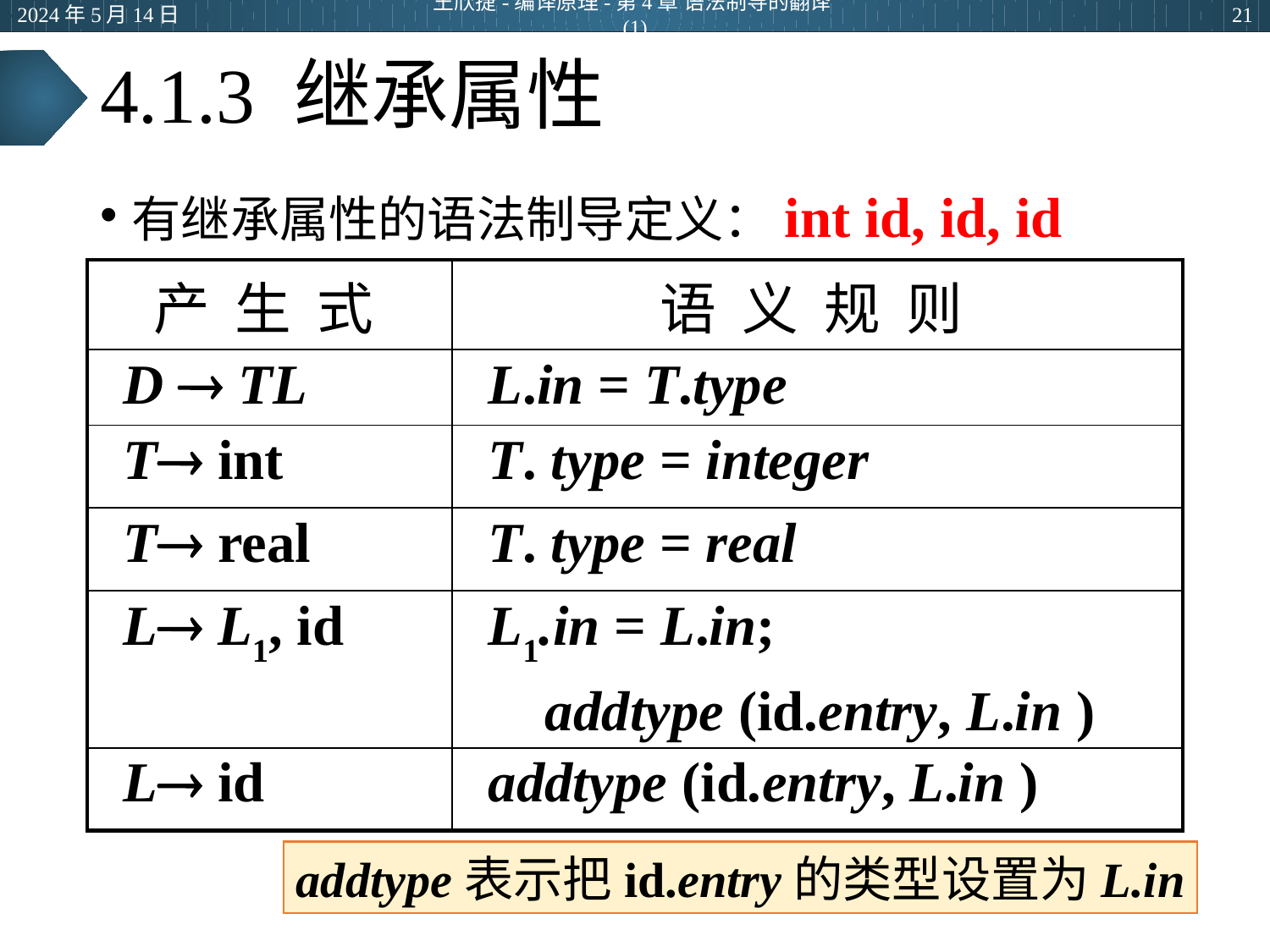

2024年5月14日
王欣捷-编译原理-第4章 语法制导的翻译(1)
21
# 4.1.3 继承属性
有继承属性的语法制导定义：int id, id, id
| 产 生 式 | 语 义 规 则 |
| --- | --- |
| D → TL | L.in = T.type |
| T→ int | T. type = integer |
| T→ real | T. type = real |
| L→ L1, id | L1.in = L.in; addtype (id.entry, L.in ) |
| L→ id | addtype (id.entry, L.in ) |
addtype表示把id.entry的类型设置为L.in